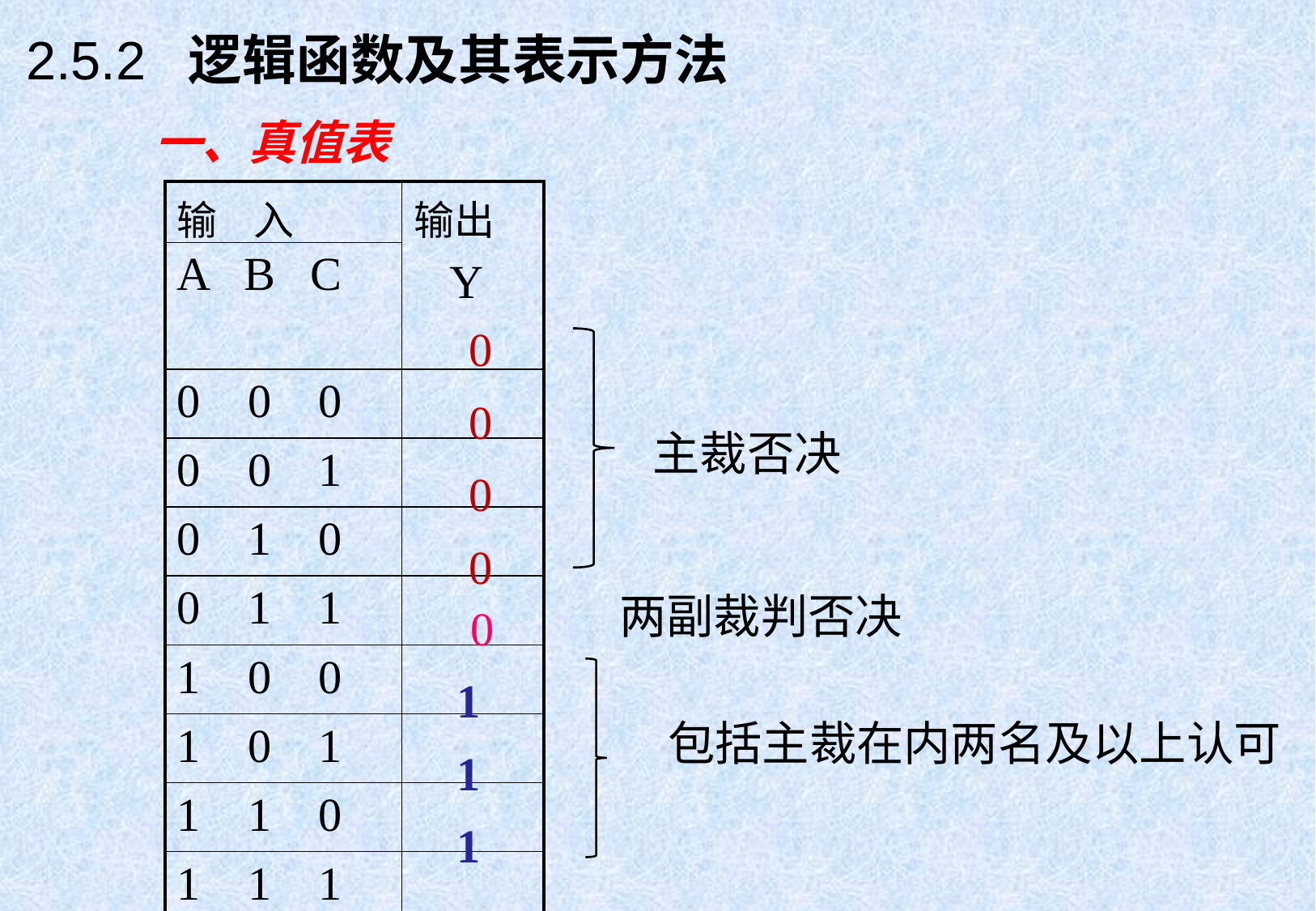

2.5.2  逻辑函数及其表示方法
一、真值表
| 输 入 | 输出 Y |
| --- | --- |
| A B C |  |
| 0 0 0 |  |
| 0 0 1 |  |
| 0 1 0 |  |
| 0 1 1 |  |
| 1 0 0 |  |
| 1 0 1 |  |
| 1 1 0 |  |
| 1 1 1 |  |
0
0
0
0

主裁否决
0
两副裁判否决
1
1
1

包括主裁在内两名及以上认可